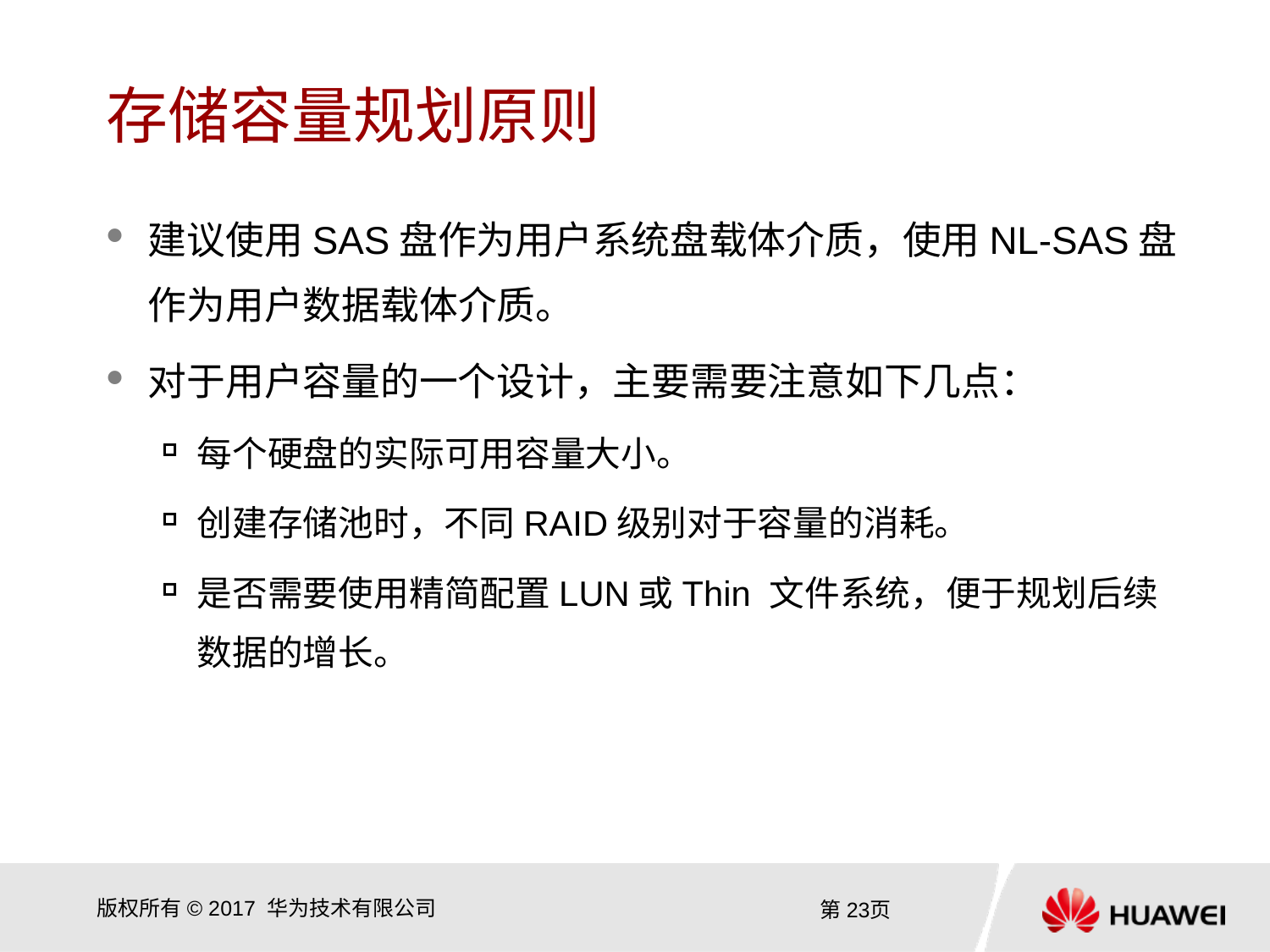

# 存储容量规划原则
建议使用SAS盘作为用户系统盘载体介质，使用NL-SAS盘作为用户数据载体介质。
对于用户容量的一个设计，主要需要注意如下几点：
每个硬盘的实际可用容量大小。
创建存储池时，不同RAID级别对于容量的消耗。
是否需要使用精简配置LUN或Thin 文件系统，便于规划后续数据的增长。